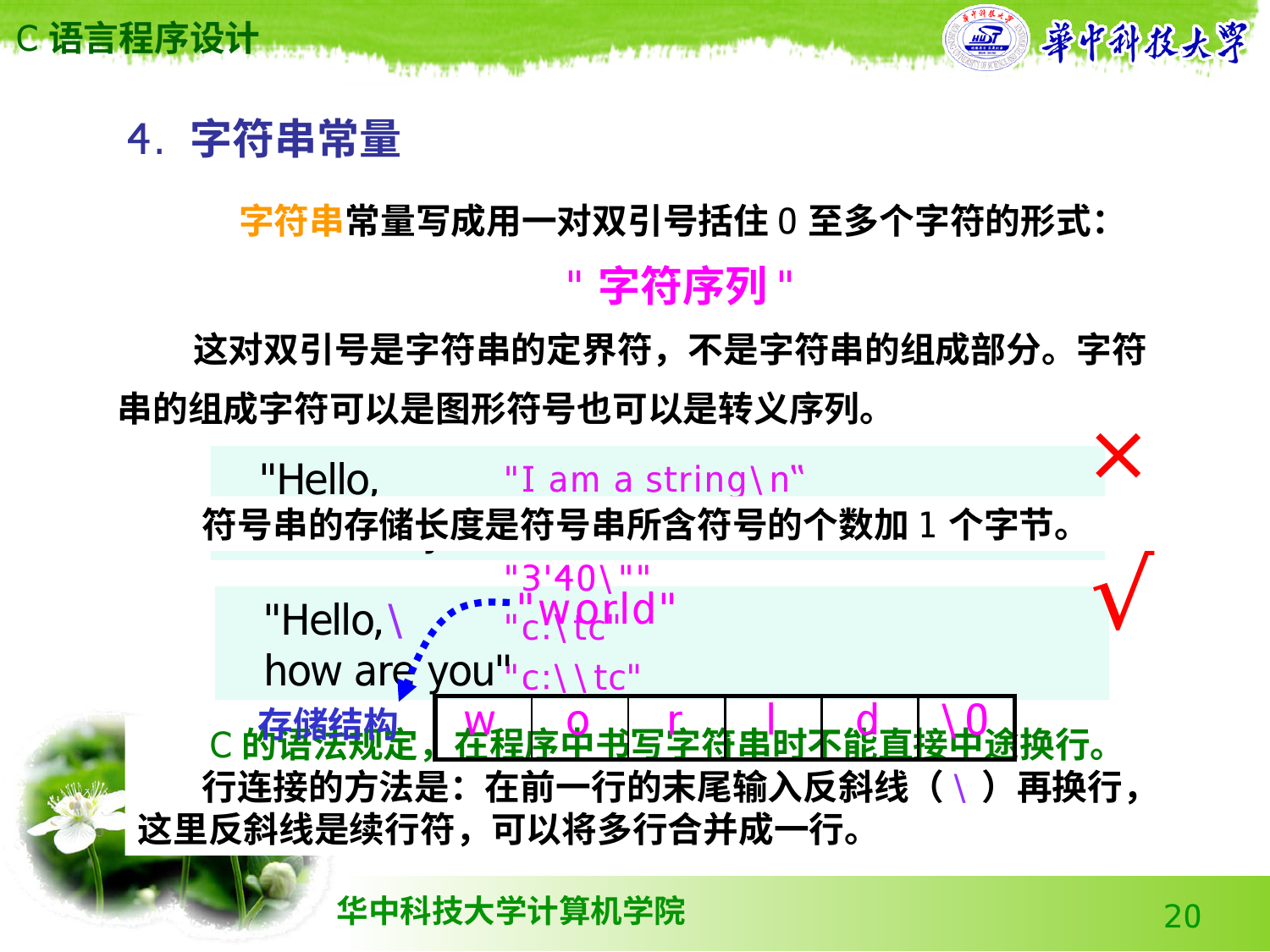

4. 字符串常量
字符串常量写成用一对双引号括住0至多个字符的形式：
"字符序列"
这对双引号是字符串的定界符，不是字符串的组成部分。字符串的组成字符可以是图形符号也可以是转义序列。
×
"Hello,
how are you"
"I am a string\n“
""
"3'40\""
"c:\tc"
"c:\\tc"
       符号串的存储长度是符号串所含符号的个数加1个字节。
√
"world"
"Hello,\
how are you"

存储结构
| w | o | r | l | d | \0 |
| --- | --- | --- | --- | --- | --- |
       C的语法规定，在程序中书写字符串时不能直接中途换行。
       行连接的方法是：在前一行的末尾输入反斜线（\）再换行，这里反斜线是续行符，可以将多行合并成一行。
20